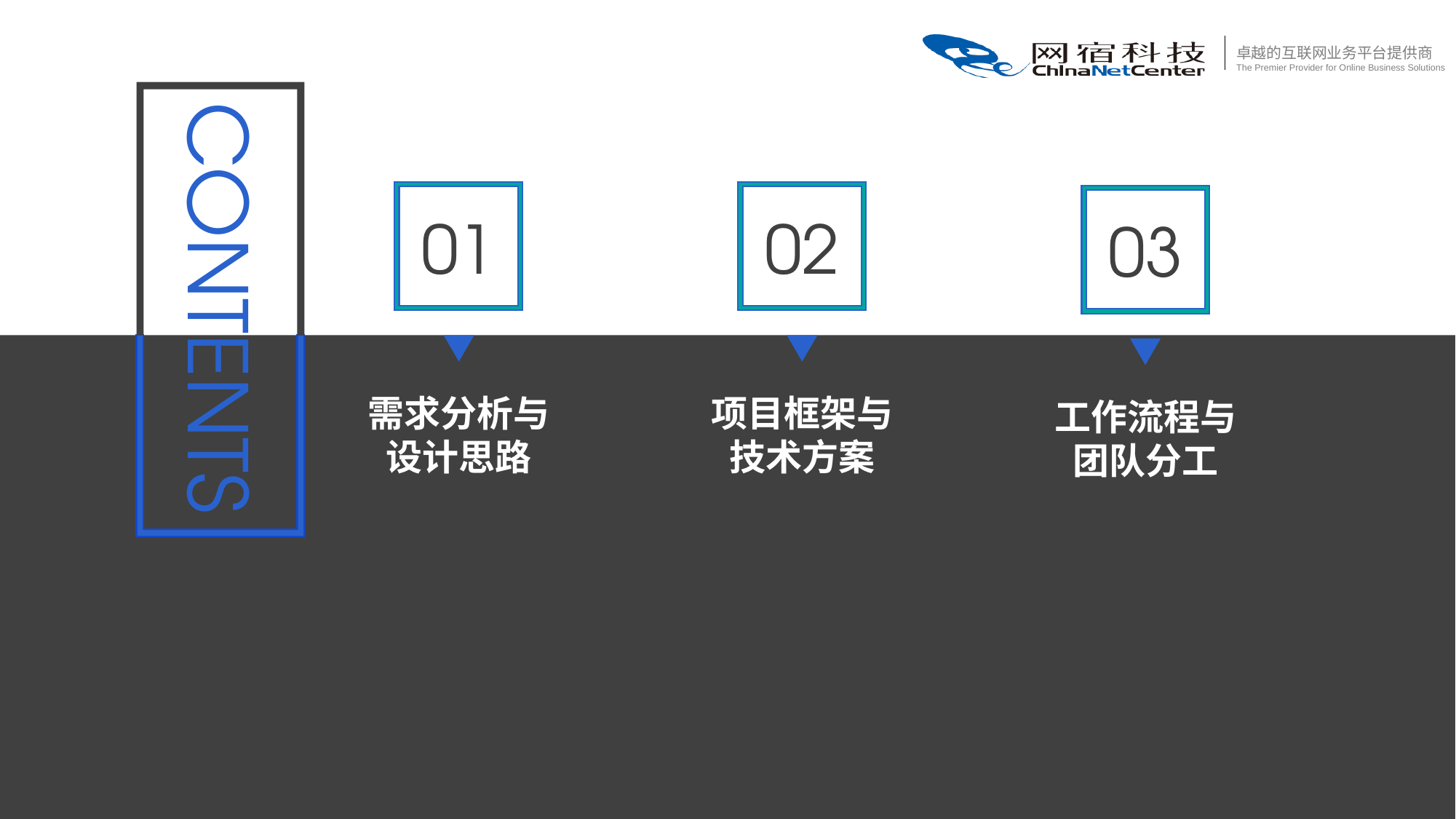

CONTENTS

01

需求分析与设计思路

02

项目框架与技术方案

03

工作流程与团队分工

2